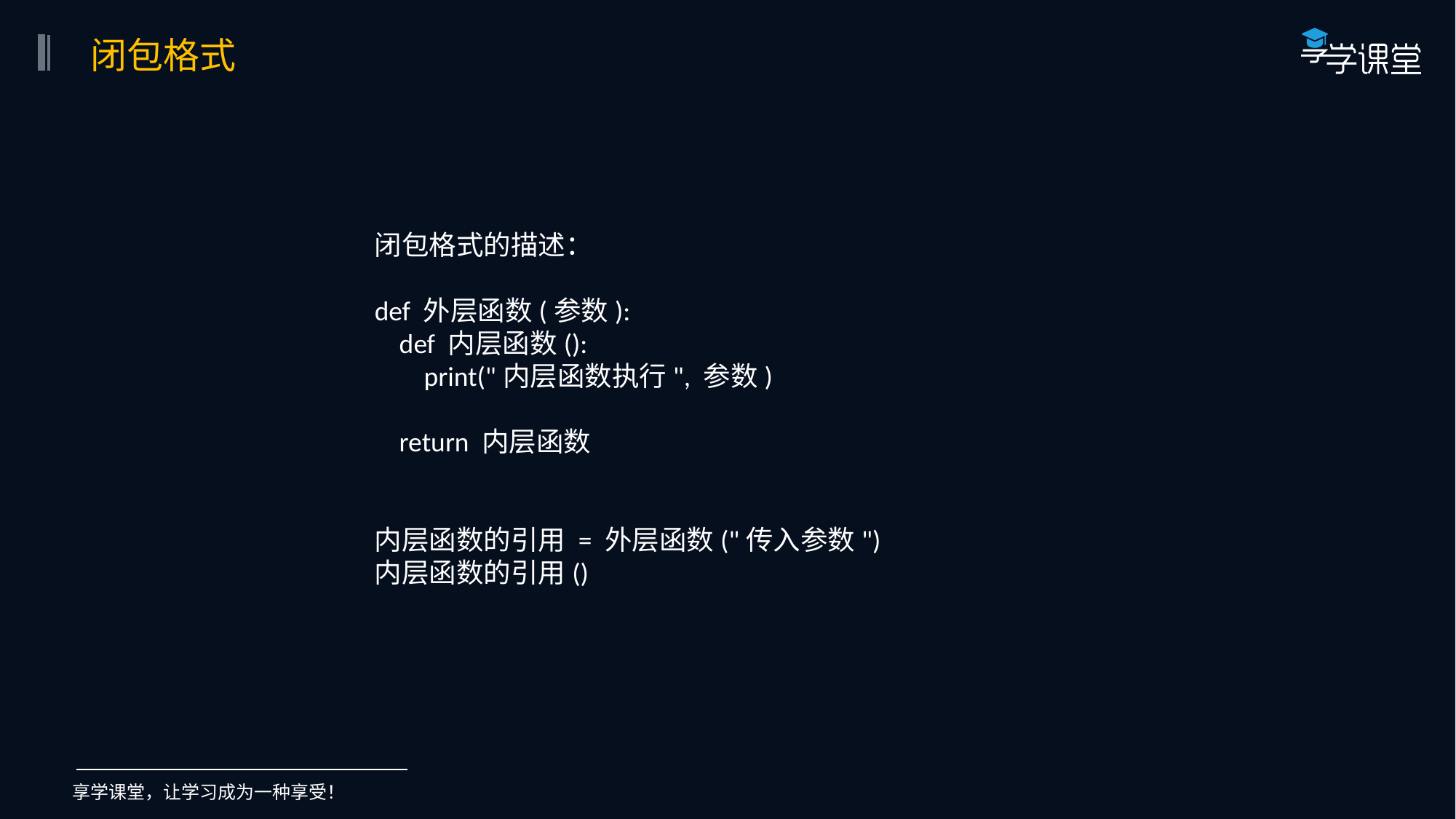

闭包格式
闭包格式的描述：

def 外层函数(参数):
    def 内层函数():
        print("内层函数执行", 参数)

    return 内层函数

内层函数的引用 = 外层函数("传入参数")
内层函数的引用()